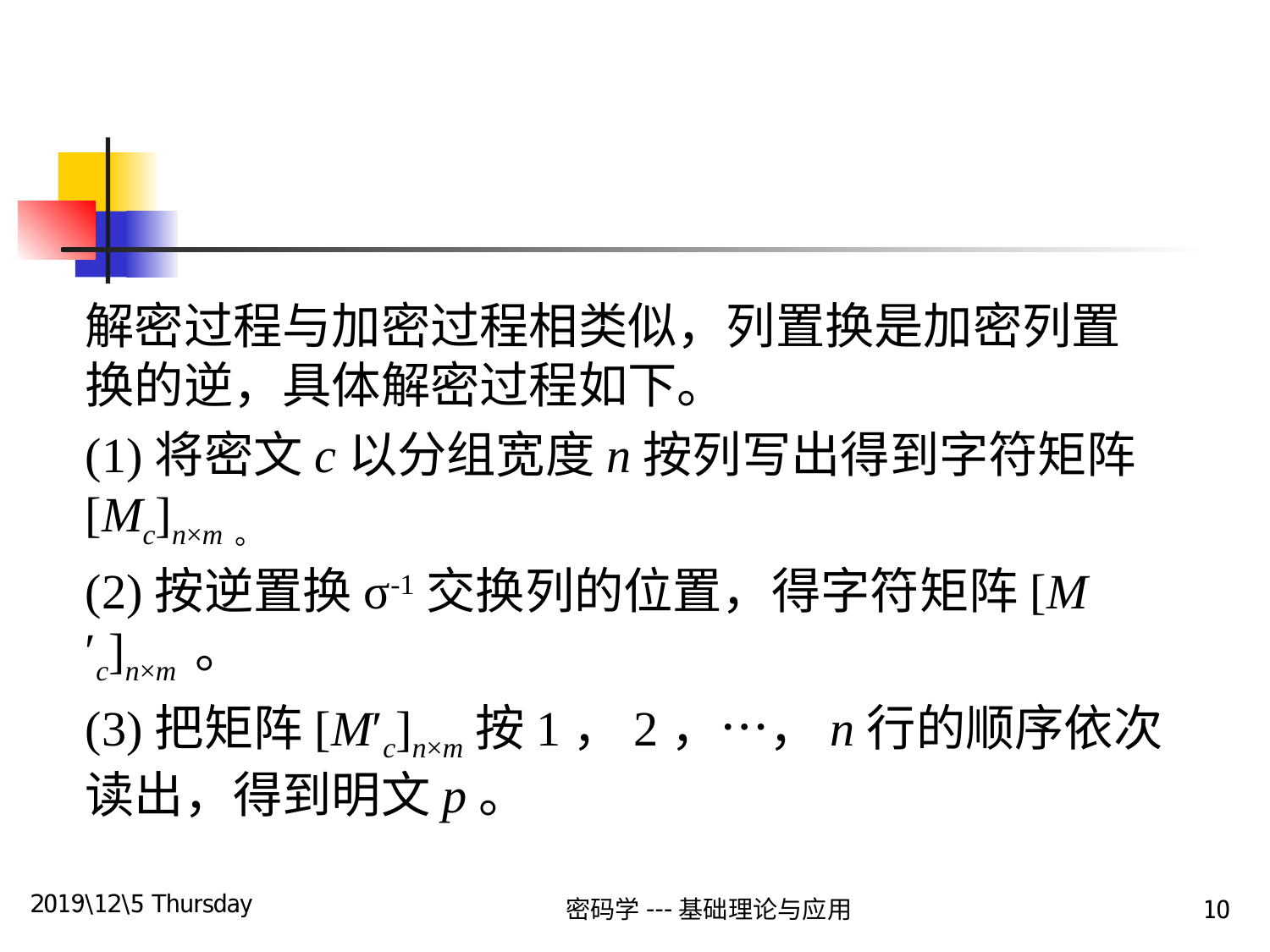

解密过程与加密过程相类似，列置换是加密列置换的逆，具体解密过程如下。
(1)将密文c以分组宽度n按列写出得到字符矩阵[Mc]n×m。
(2)按逆置换σ-1交换列的位置，得字符矩阵[M′c]n×m 。
(3)把矩阵[M′c]n×m按1，2，…，n行的顺序依次读出，得到明文p。
密码学---基础理论与应用
10
2019\12\5 Thursday